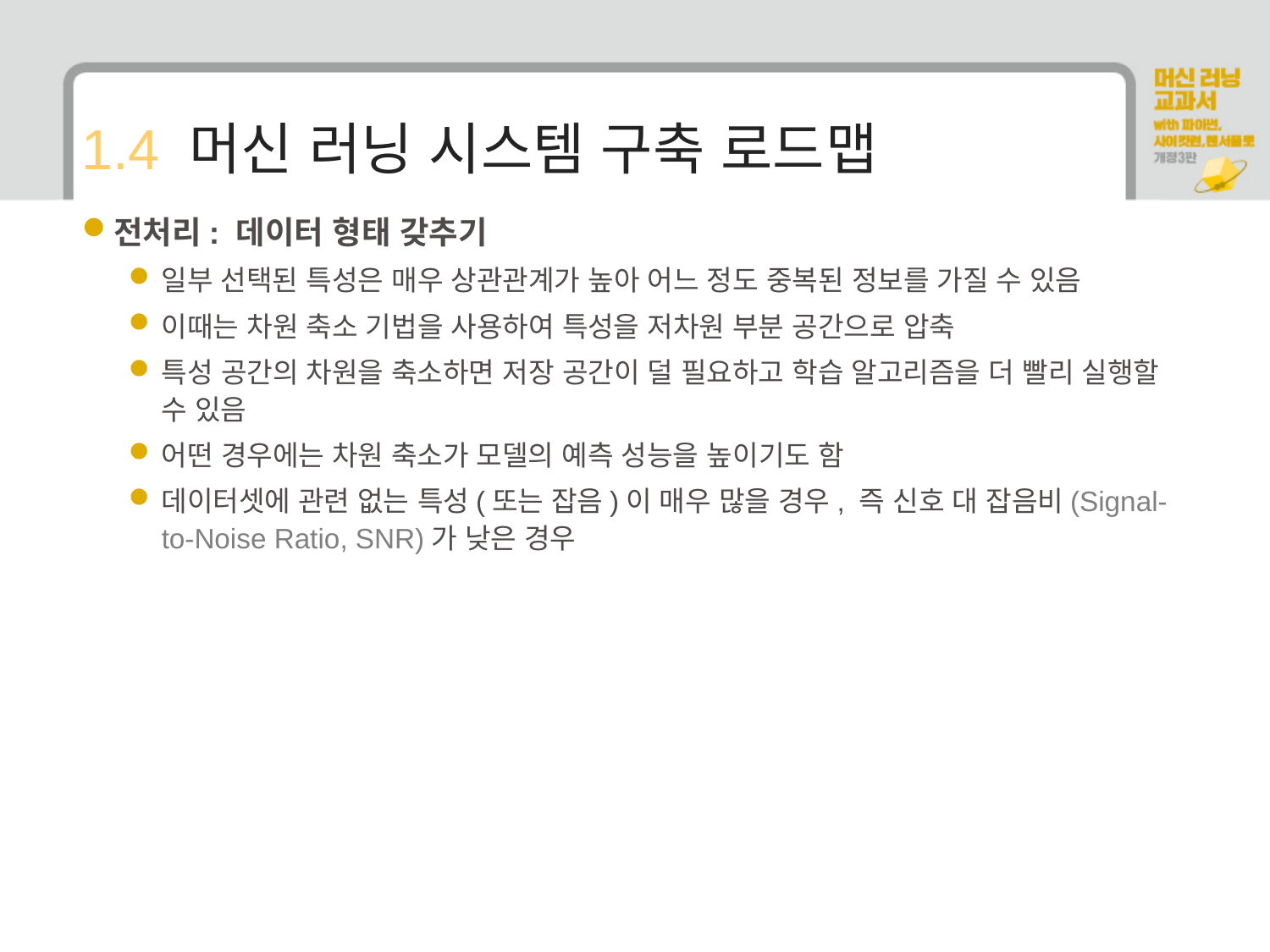

# 1.4 머신 러닝 시스템 구축 로드맵
전처리: 데이터 형태 갖추기
일부 선택된 특성은 매우 상관관계가 높아 어느 정도 중복된 정보를 가질 수 있음
이때는 차원 축소 기법을 사용하여 특성을 저차원 부분 공간으로 압축
특성 공간의 차원을 축소하면 저장 공간이 덜 필요하고 학습 알고리즘을 더 빨리 실행할 수 있음
어떤 경우에는 차원 축소가 모델의 예측 성능을 높이기도 함
데이터셋에 관련 없는 특성(또는 잡음)이 매우 많을 경우, 즉 신호 대 잡음비(Signal-to-Noise Ratio, SNR)가 낮은 경우